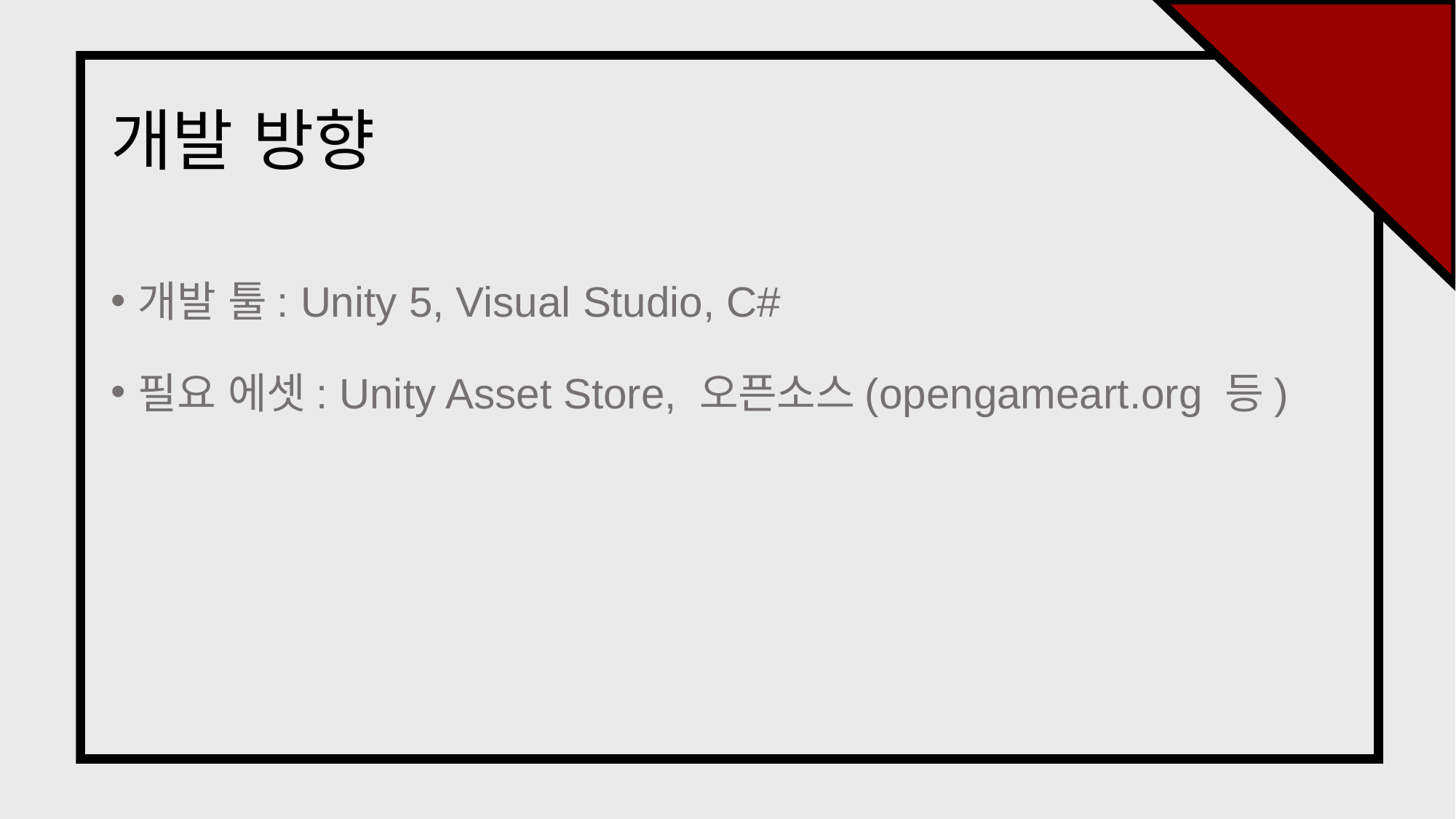

# 개발 방향
개발 툴: Unity 5, Visual Studio, C#
필요 에셋: Unity Asset Store, 오픈소스(opengameart.org 등)